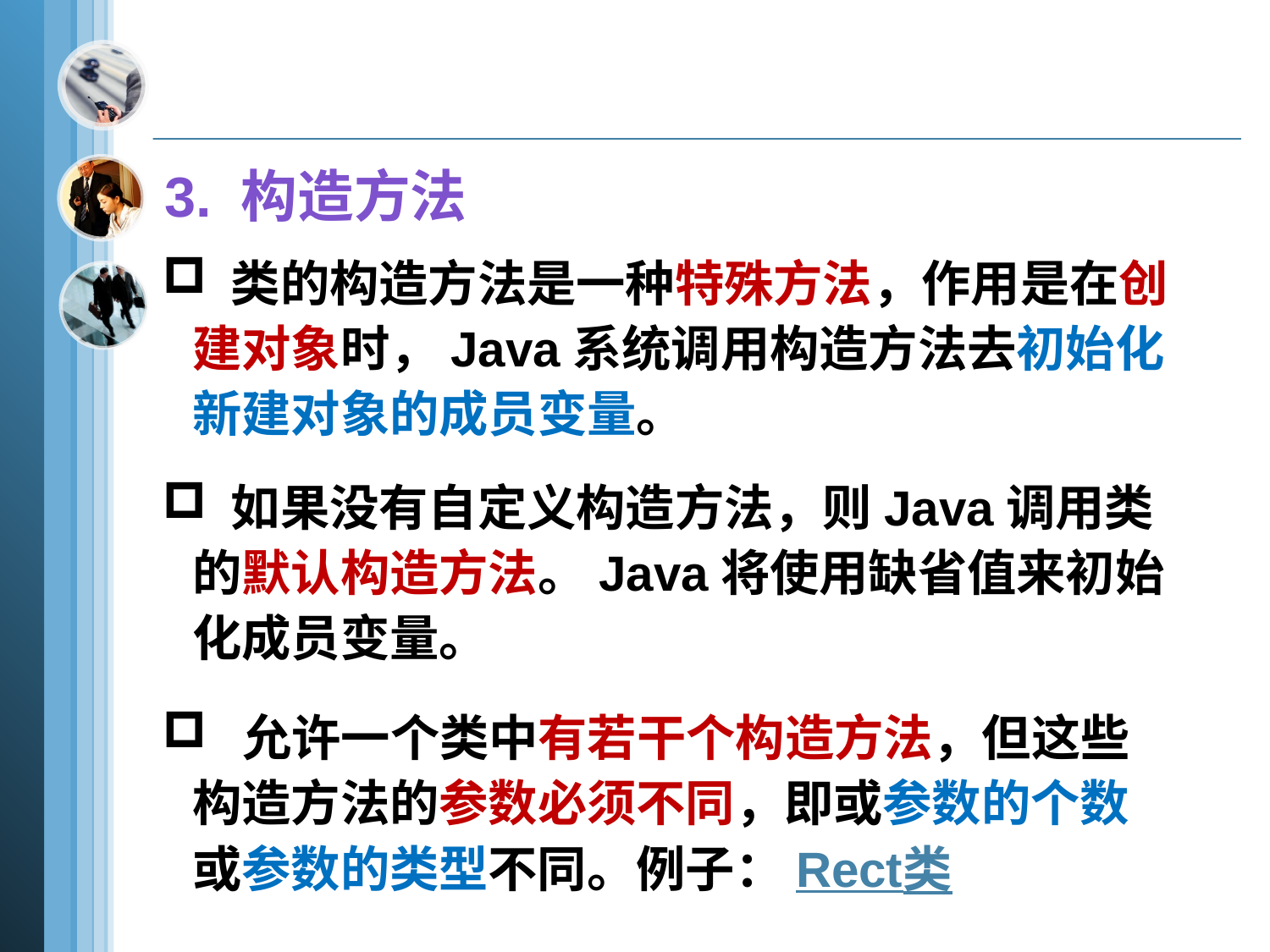

3. 构造方法
 类的构造方法是一种特殊方法，作用是在创建对象时，Java系统调用构造方法去初始化新建对象的成员变量。
 如果没有自定义构造方法，则Java调用类的默认构造方法。Java将使用缺省值来初始化成员变量。

  允许一个类中有若干个构造方法，但这些构造方法的参数必须不同，即或参数的个数或参数的类型不同。例子：Rect类